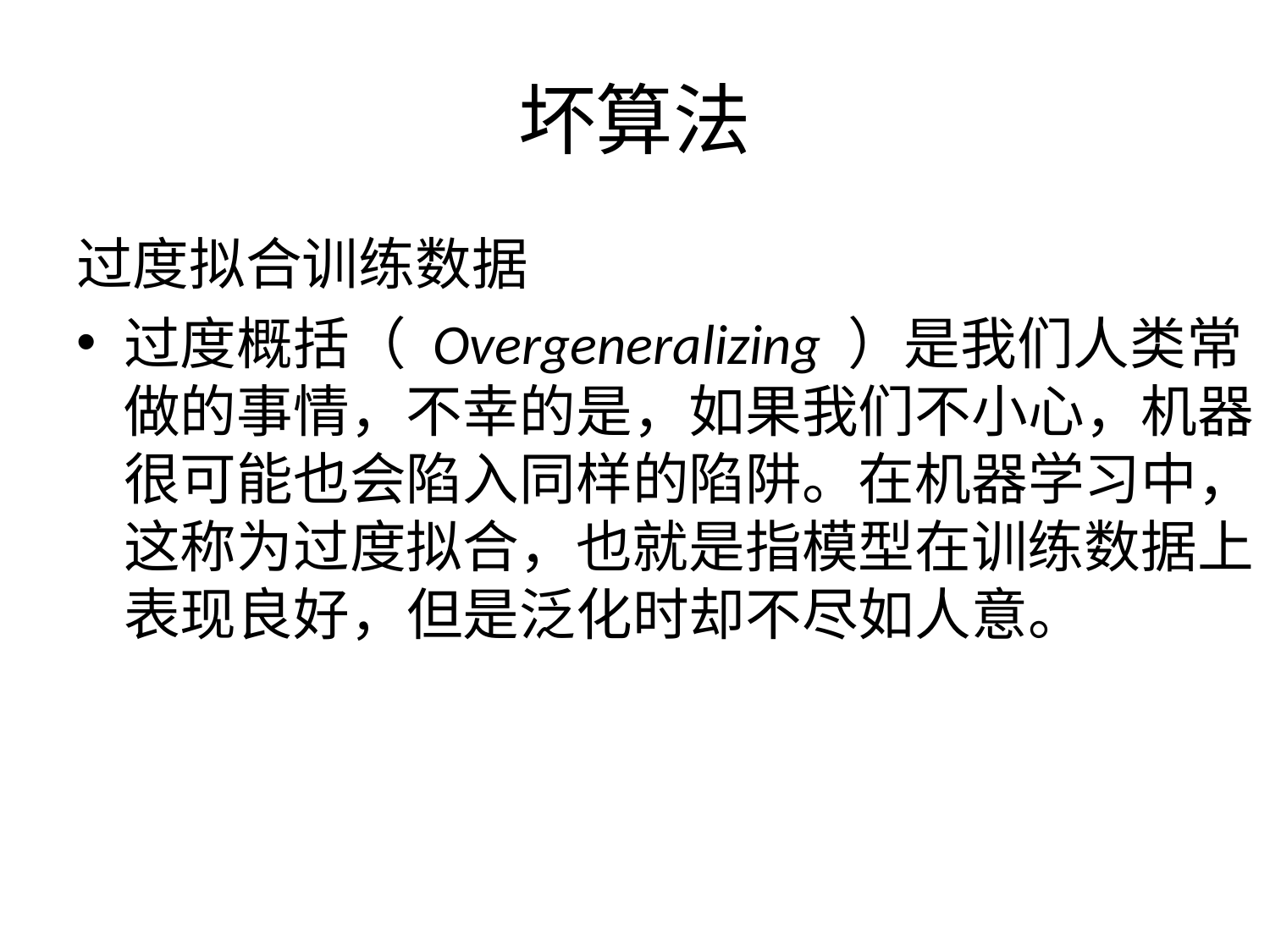

# 坏算法
过度拟合训练数据
过度概括（ Overgeneralizing ）是我们人类常做的事情，不幸的是，如果我们不小心，机器很可能也会陷入同样的陷阱。在机器学习中，这称为过度拟合，也就是指模型在训练数据上表现良好，但是泛化时却不尽如人意。